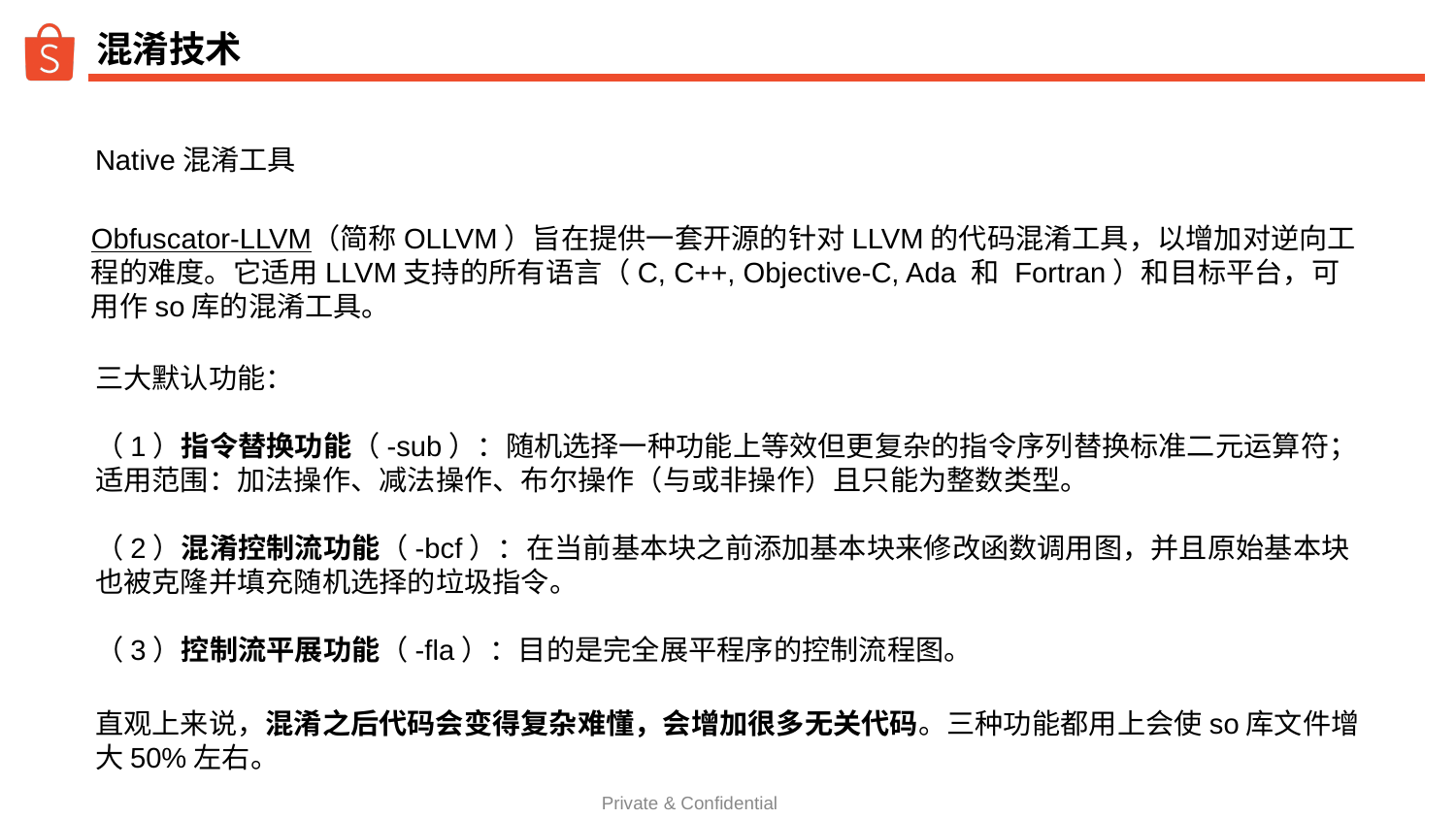

# 混淆技术
Native混淆工具
Obfuscator-LLVM（简称OLLVM）旨在提供一套开源的针对LLVM的代码混淆工具，以增加对逆向工程的难度。它适用LLVM支持的所有语言（C, C++, Objective-C, Ada 和 Fortran）和目标平台，可用作so库的混淆工具。
三大默认功能：

（1）指令替换功能（-sub）：随机选择一种功能上等效但更复杂的指令序列替换标准二元运算符；适用范围：加法操作、减法操作、布尔操作（与或非操作）且只能为整数类型。

（2）混淆控制流功能（-bcf）：在当前基本块之前添加基本块来修改函数调用图，并且原始基本块也被克隆并填充随机选择的垃圾指令。

（3）控制流平展功能（-fla）：目的是完全展平程序的控制流程图。
直观上来说，混淆之后代码会变得复杂难懂，会增加很多无关代码。三种功能都用上会使so库文件增大50%左右。
Private & Confidential